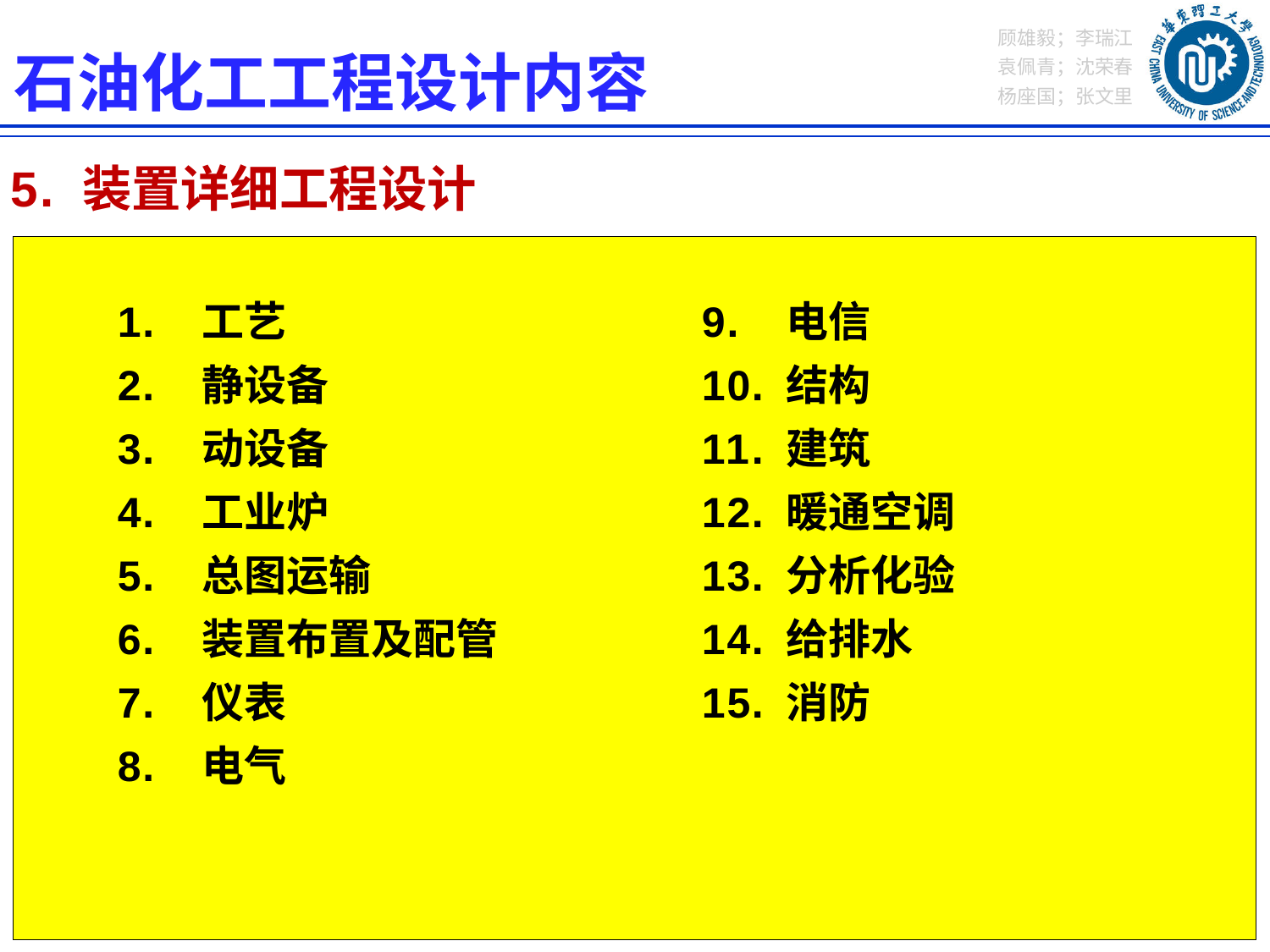

石油化工工程设计内容
装置详细工程设计

工艺
静设备
动设备
工业炉
总图运输
装置布置及配管
仪表
电气
电信
结构
建筑
暖通空调
分析化验
给排水
消防